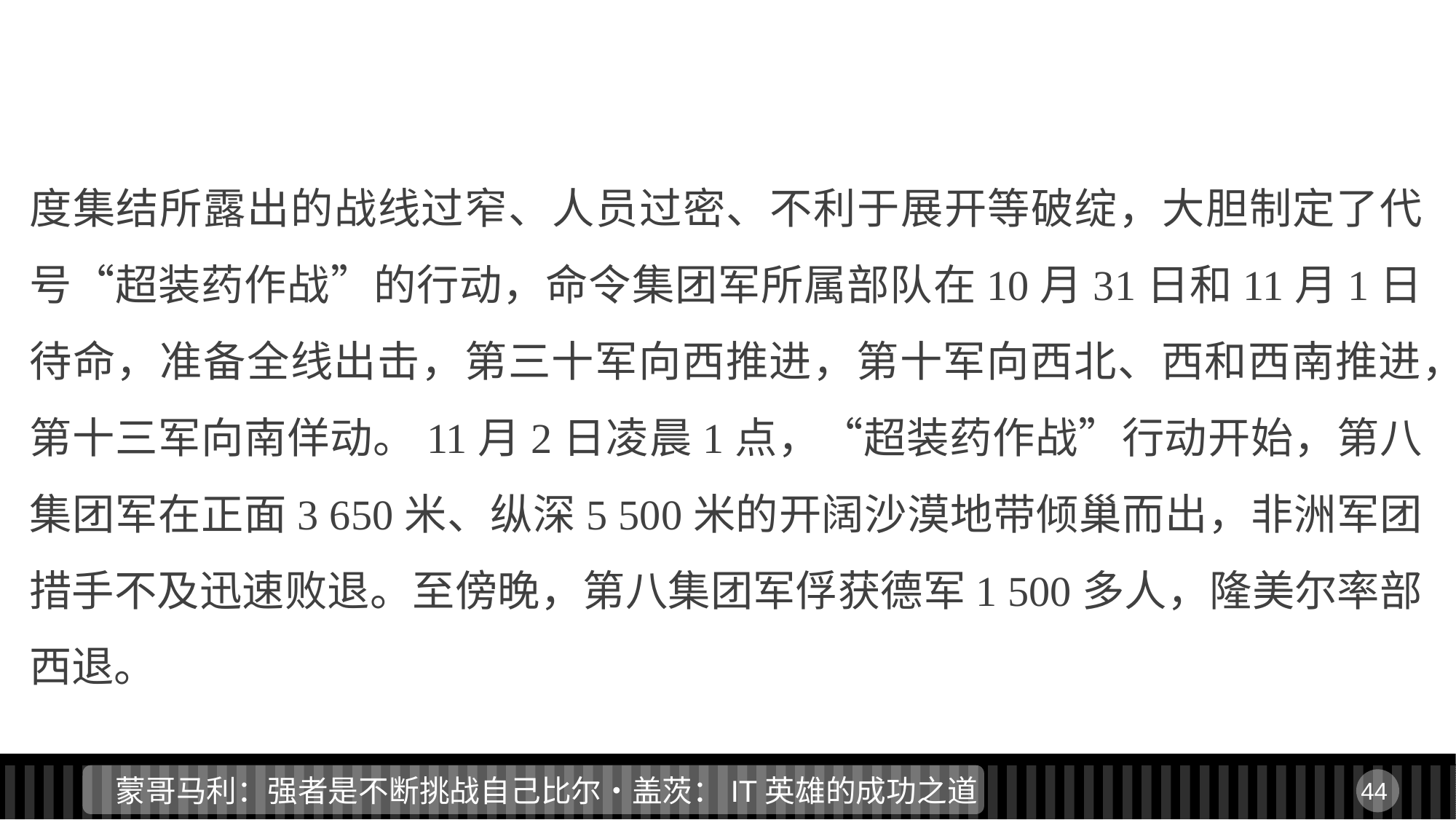

度集结所露出的战线过窄、人员过密、不利于展开等破绽，大胆制定了代号“超装药作战”的行动，命令集团军所属部队在10月31日和11月1日待命，准备全线出击，第三十军向西推进，第十军向西北、西和西南推进，第十三军向南佯动。11月2日凌晨1点，“超装药作战”行动开始，第八集团军在正面3 650米、纵深5 500米的开阔沙漠地带倾巢而出，非洲军团措手不及迅速败退。至傍晚，第八集团军俘获德军1 500多人，隆美尔率部西退。